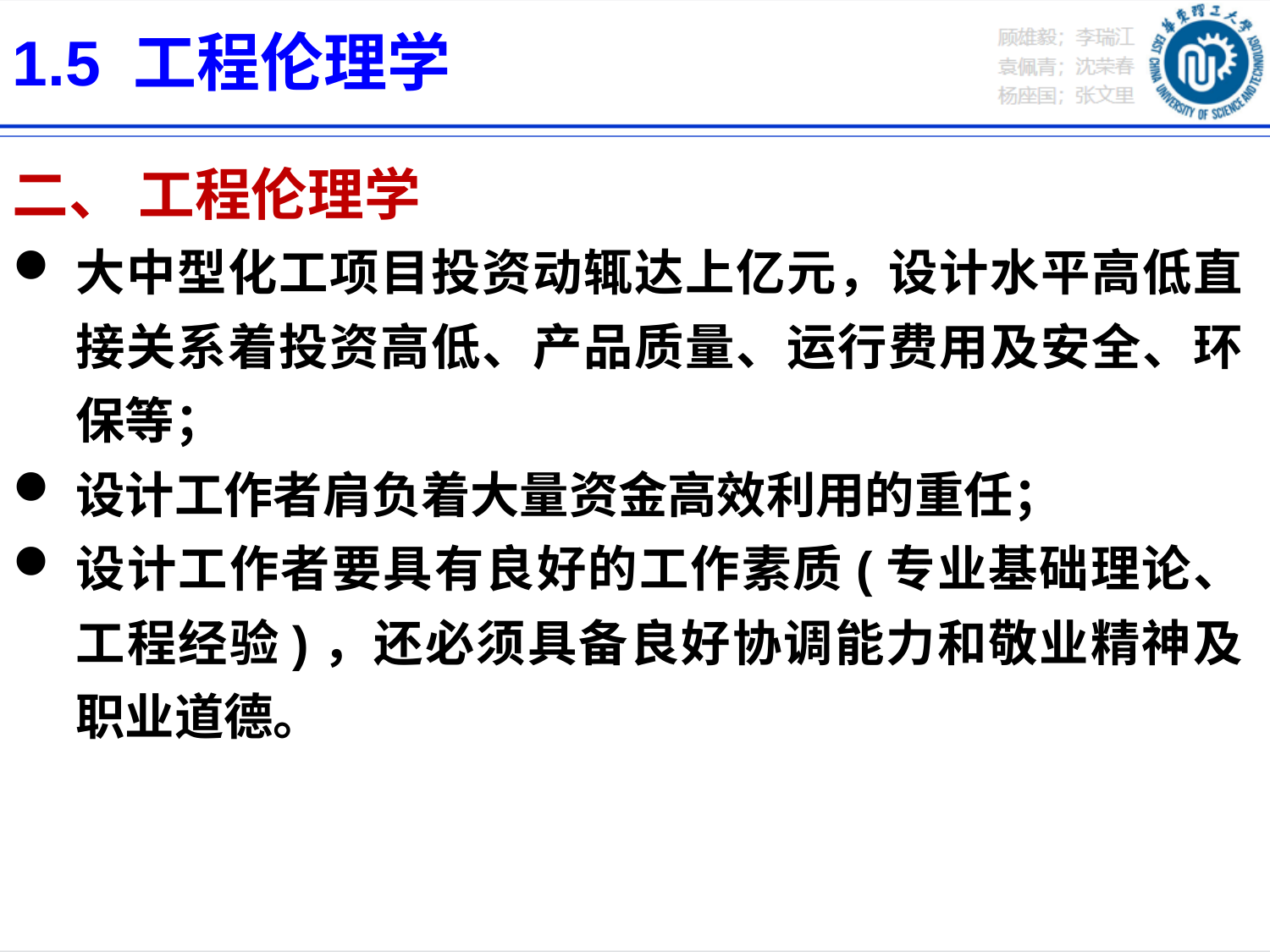

1.5 工程伦理学
二、 工程伦理学
大中型化工项目投资动辄达上亿元，设计水平高低直接关系着投资高低、产品质量、运行费用及安全、环保等；
设计工作者肩负着大量资金高效利用的重任；
设计工作者要具有良好的工作素质(专业基础理论、工程经验)，还必须具备良好协调能力和敬业精神及职业道德。